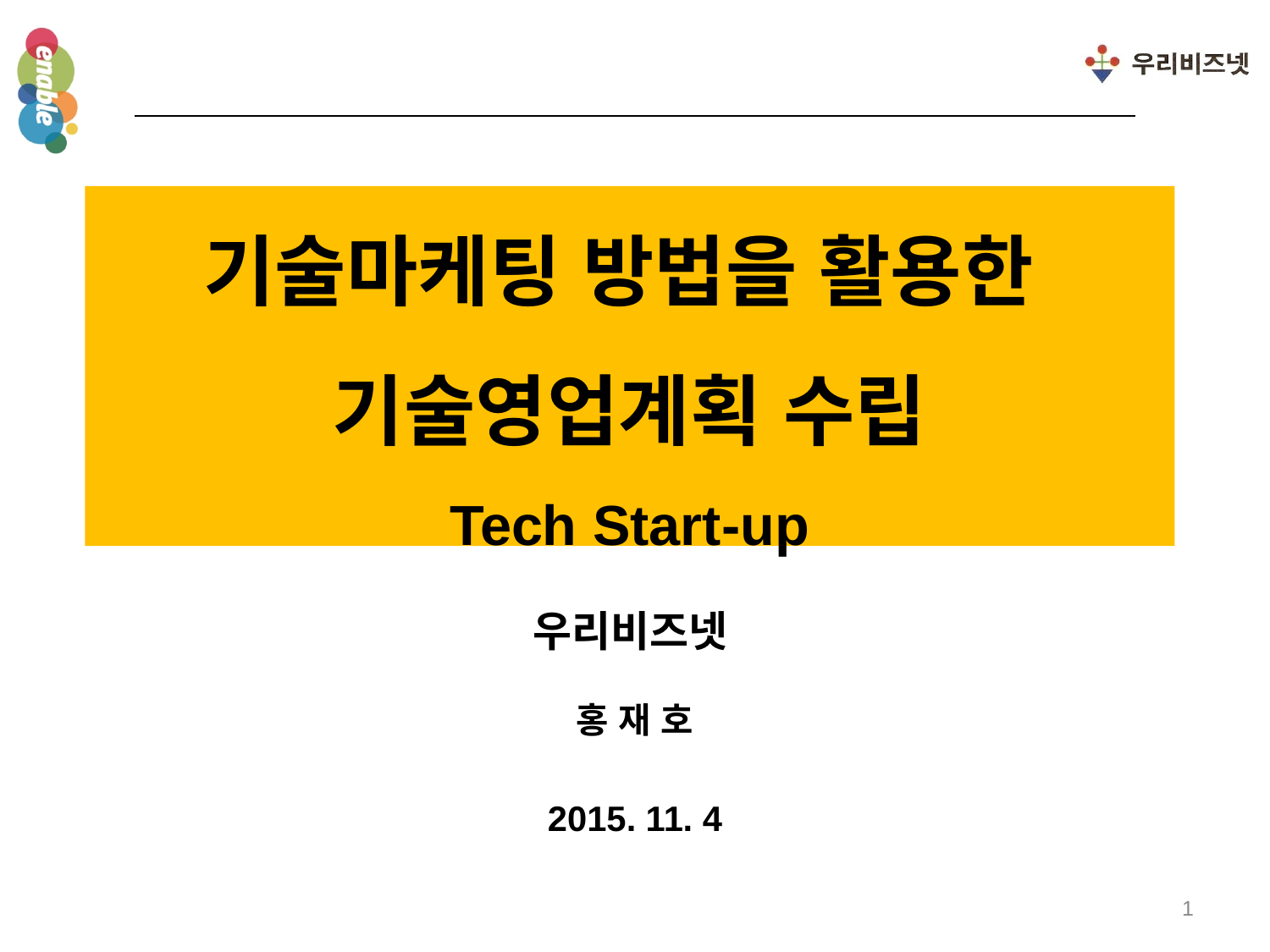

# 기술마케팅 방법을 활용한 기술영업계획 수립 Tech Start-up
우리비즈넷
홍 재 호

2015. 11. 4

1